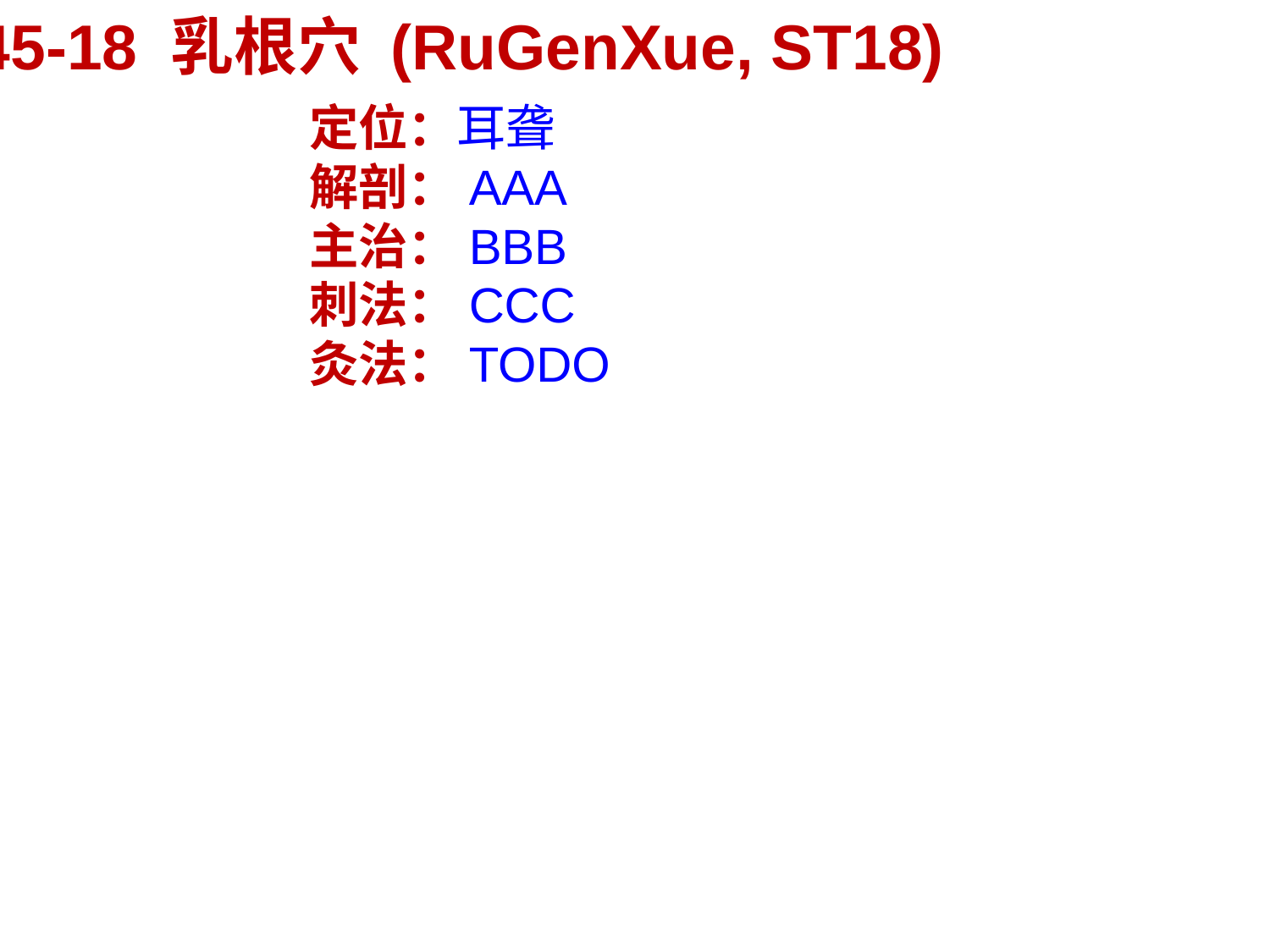

45-18 乳根穴 (RuGenXue, ST18)
定位：耳聋
解剖：AAA
主治：BBB
刺法：CCC
灸法：TODO